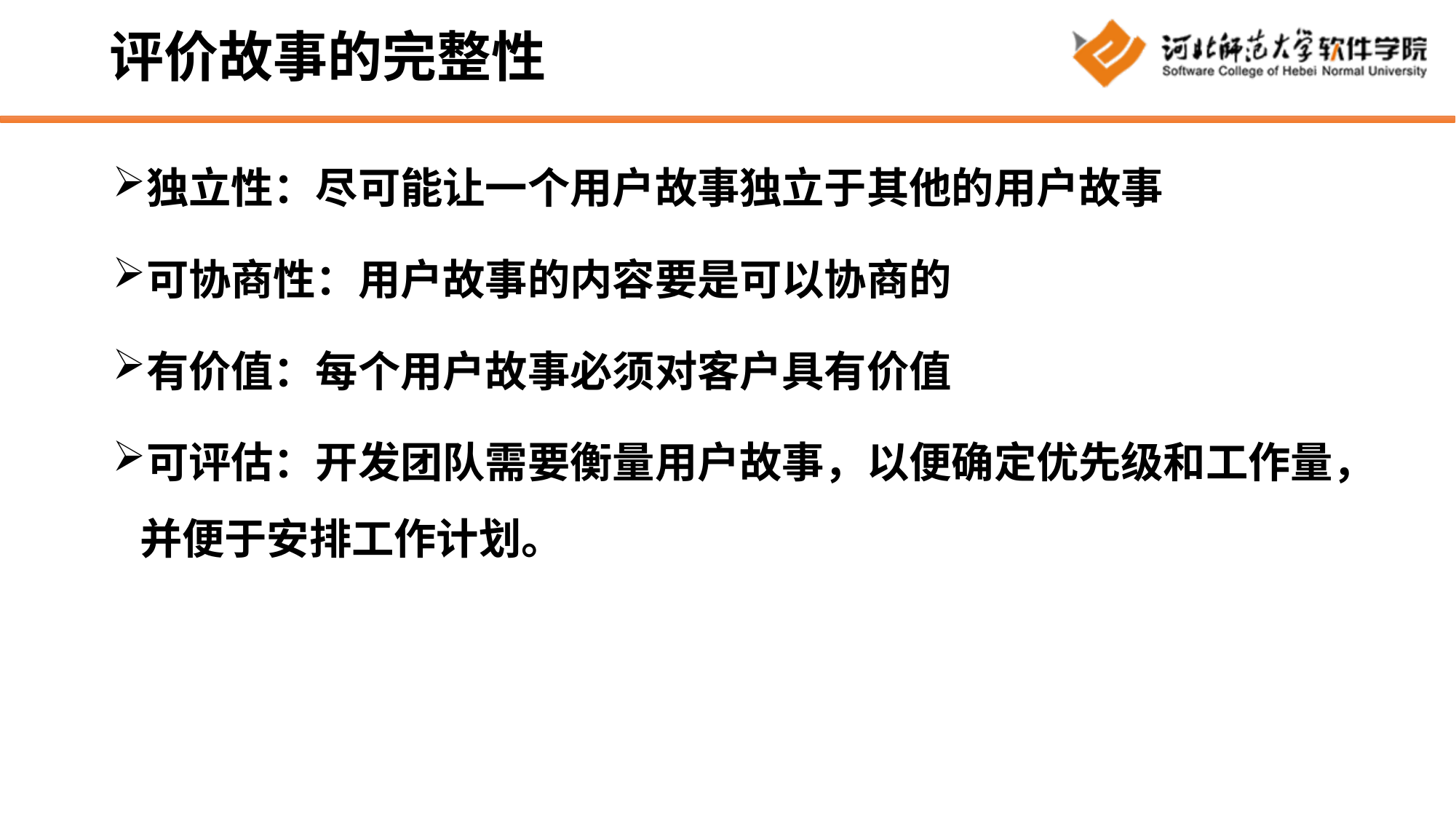

# 评价故事的完整性
独立性：尽可能让一个用户故事独立于其他的用户故事
可协商性：用户故事的内容要是可以协商的
有价值：每个用户故事必须对客户具有价值
可评估：开发团队需要衡量用户故事，以便确定优先级和工作量，并便于安排工作计划。